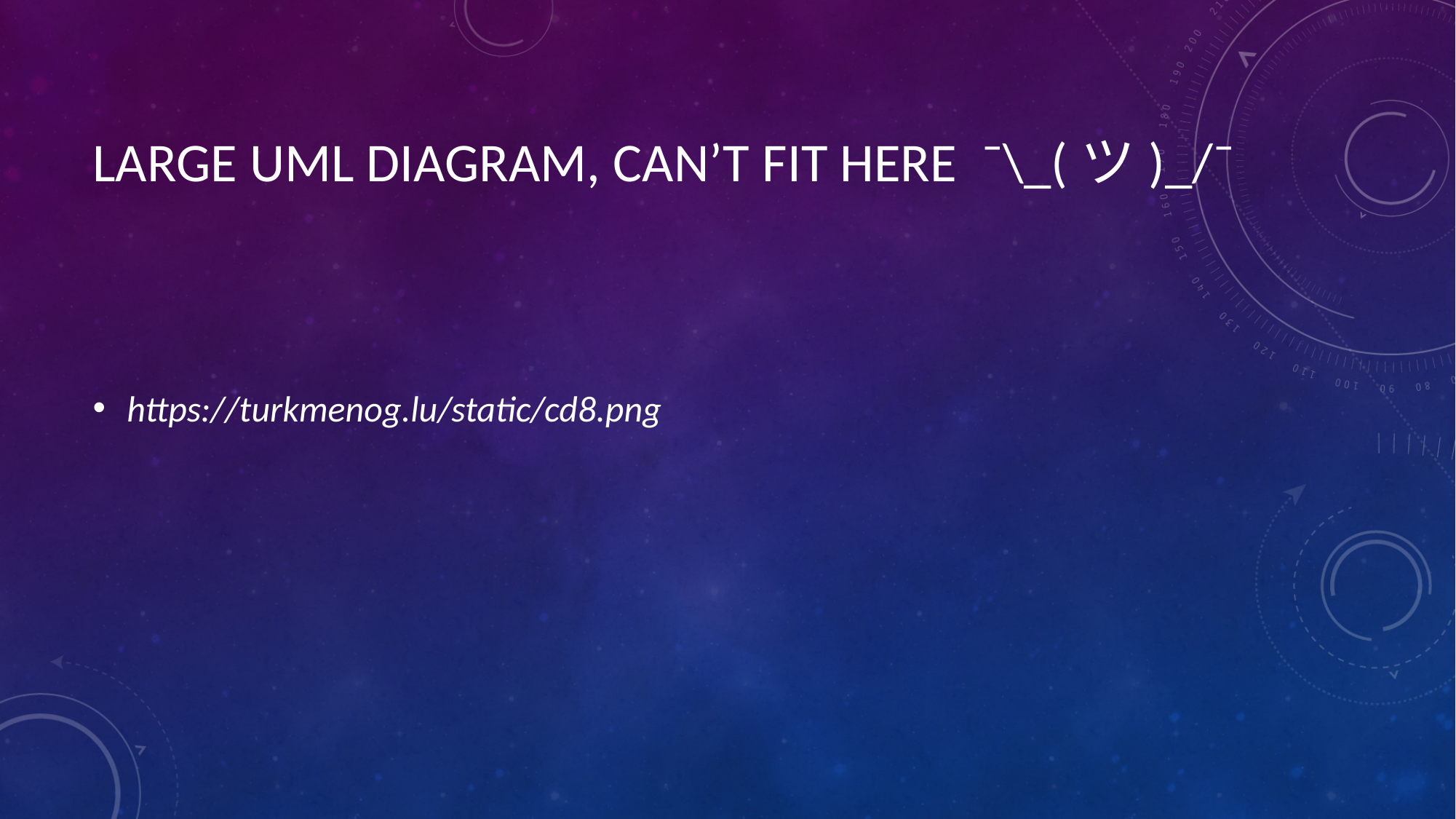

# Large UML dIagram, can’t fIt here  ¯\_(ツ)_/¯
https://turkmenog.lu/static/cd8.png